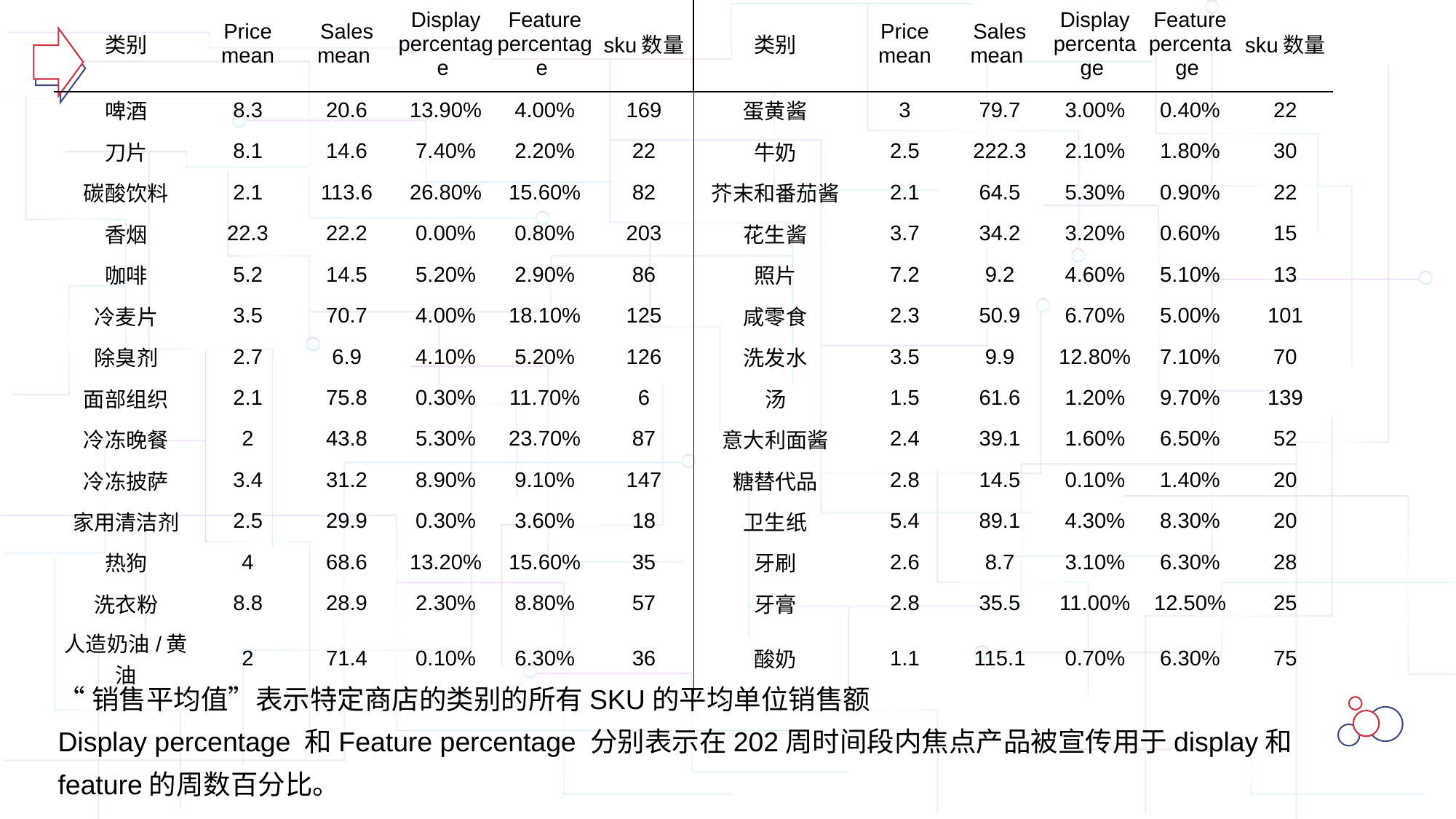

| 类别 | Price mean | Sales mean | Display percentage | Feature percentage | sku数量 | 类别 | Price mean | Sales mean | Display percentage | Feature percentage | sku数量 |
| --- | --- | --- | --- | --- | --- | --- | --- | --- | --- | --- | --- |
| 啤酒 | 8.3 | 20.6 | 13.90% | 4.00% | 169 | 蛋黄酱 | 3 | 79.7 | 3.00% | 0.40% | 22 |
| 刀片 | 8.1 | 14.6 | 7.40% | 2.20% | 22 | 牛奶 | 2.5 | 222.3 | 2.10% | 1.80% | 30 |
| 碳酸饮料 | 2.1 | 113.6 | 26.80% | 15.60% | 82 | 芥末和番茄酱 | 2.1 | 64.5 | 5.30% | 0.90% | 22 |
| 香烟 | 22.3 | 22.2 | 0.00% | 0.80% | 203 | 花生酱 | 3.7 | 34.2 | 3.20% | 0.60% | 15 |
| 咖啡 | 5.2 | 14.5 | 5.20% | 2.90% | 86 | 照片 | 7.2 | 9.2 | 4.60% | 5.10% | 13 |
| 冷麦片 | 3.5 | 70.7 | 4.00% | 18.10% | 125 | 咸零食 | 2.3 | 50.9 | 6.70% | 5.00% | 101 |
| 除臭剂 | 2.7 | 6.9 | 4.10% | 5.20% | 126 | 洗发水 | 3.5 | 9.9 | 12.80% | 7.10% | 70 |
| 面部组织 | 2.1 | 75.8 | 0.30% | 11.70% | 6 | 汤 | 1.5 | 61.6 | 1.20% | 9.70% | 139 |
| 冷冻晚餐 | 2 | 43.8 | 5.30% | 23.70% | 87 | 意大利面酱 | 2.4 | 39.1 | 1.60% | 6.50% | 52 |
| 冷冻披萨 | 3.4 | 31.2 | 8.90% | 9.10% | 147 | 糖替代品 | 2.8 | 14.5 | 0.10% | 1.40% | 20 |
| 家用清洁剂 | 2.5 | 29.9 | 0.30% | 3.60% | 18 | 卫生纸 | 5.4 | 89.1 | 4.30% | 8.30% | 20 |
| 热狗 | 4 | 68.6 | 13.20% | 15.60% | 35 | 牙刷 | 2.6 | 8.7 | 3.10% | 6.30% | 28 |
| 洗衣粉 | 8.8 | 28.9 | 2.30% | 8.80% | 57 | 牙膏 | 2.8 | 35.5 | 11.00% | 12.50% | 25 |
| 人造奶油/黄油 | 2 | 71.4 | 0.10% | 6.30% | 36 | 酸奶 | 1.1 | 115.1 | 0.70% | 6.30% | 75 |
“销售平均值”表示特定商店的类别的所有SKU的平均单位销售额
Display percentage 和Feature percentage 分别表示在202周时间段内焦点产品被宣传用于display和feature的周数百分比。